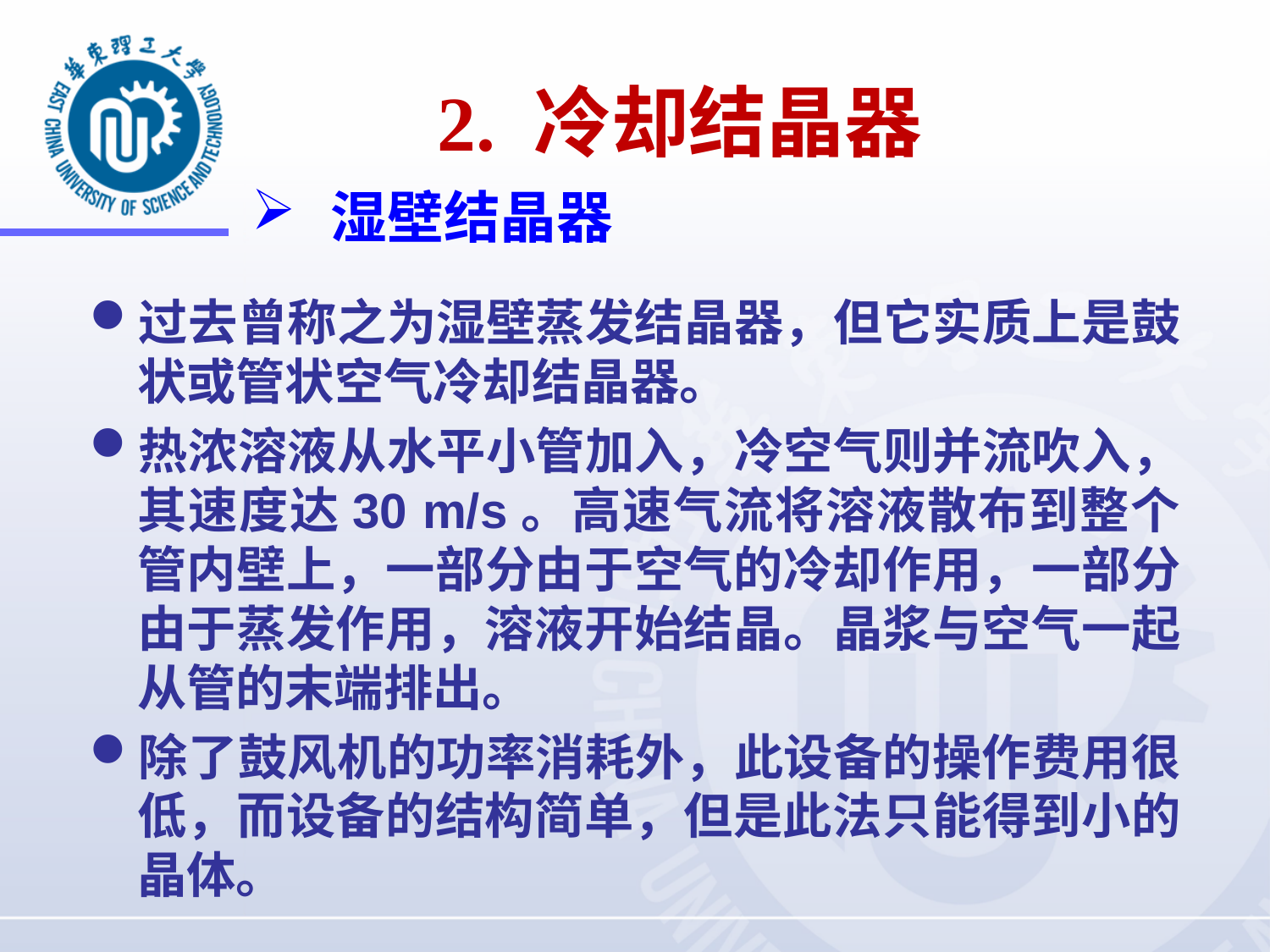

2. 冷却结晶器
湿壁结晶器
过去曾称之为湿壁蒸发结晶器，但它实质上是鼓状或管状空气冷却结晶器。
热浓溶液从水平小管加入，冷空气则并流吹入，其速度达30 m/s。高速气流将溶液散布到整个管内壁上，一部分由于空气的冷却作用，一部分由于蒸发作用，溶液开始结晶。晶浆与空气一起从管的末端排出。
除了鼓风机的功率消耗外，此设备的操作费用很低，而设备的结构简单，但是此法只能得到小的晶体。